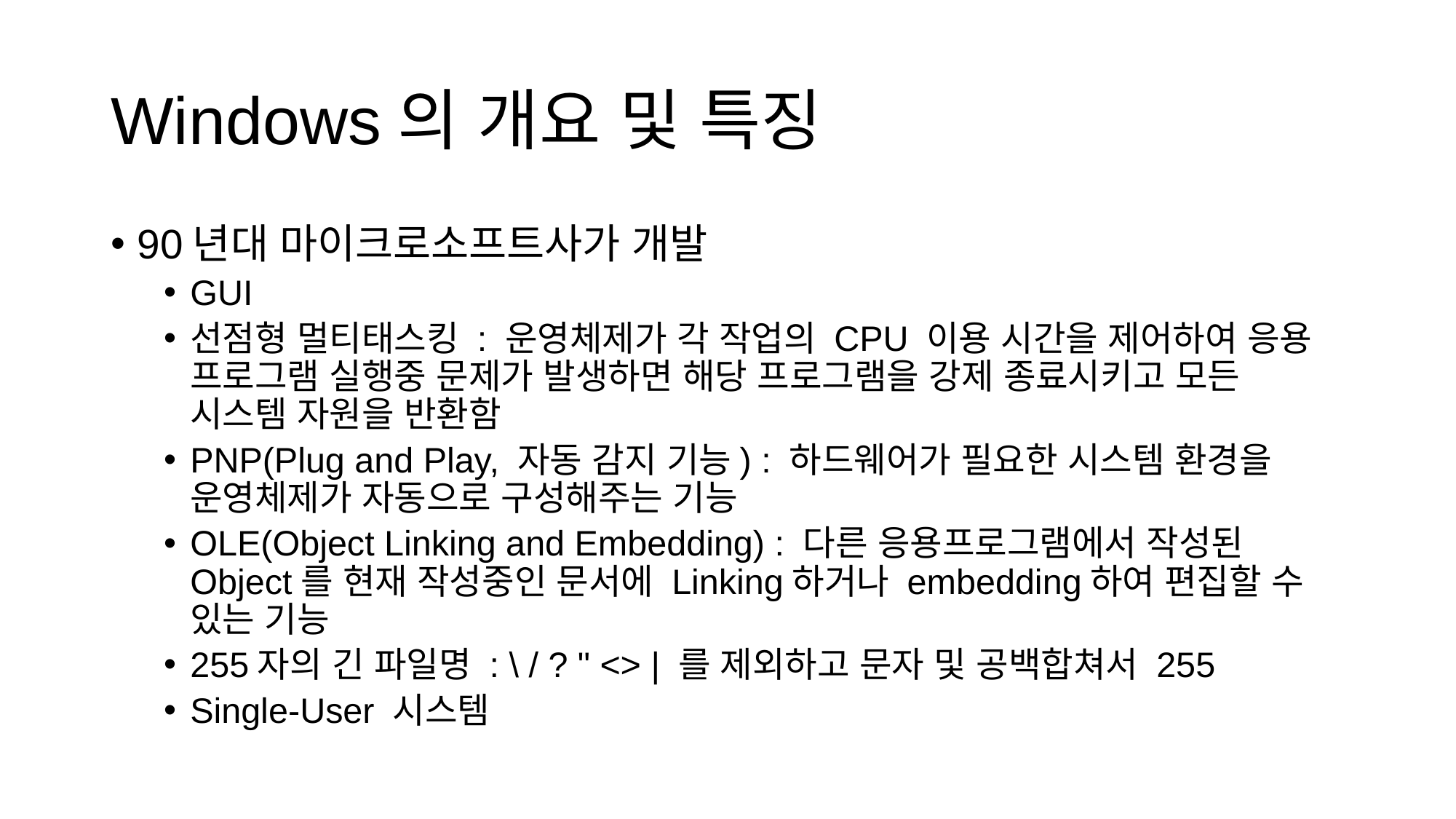

# Windows의 개요 및 특징
90년대 마이크로소프트사가 개발
GUI
선점형 멀티태스킹 : 운영체제가 각 작업의 CPU 이용 시간을 제어하여 응용 프로그램 실행중 문제가 발생하면 해당 프로그램을 강제 종료시키고 모든 시스템 자원을 반환함
PNP(Plug and Play, 자동 감지 기능) : 하드웨어가 필요한 시스템 환경을 운영체제가 자동으로 구성해주는 기능
OLE(Object Linking and Embedding) : 다른 응용프로그램에서 작성된 Object를 현재 작성중인 문서에 Linking하거나 embedding하여 편집할 수 있는 기능
255자의 긴 파일명 : \ / ? " <> | 를 제외하고 문자 및 공백합쳐서 255
Single-User 시스템